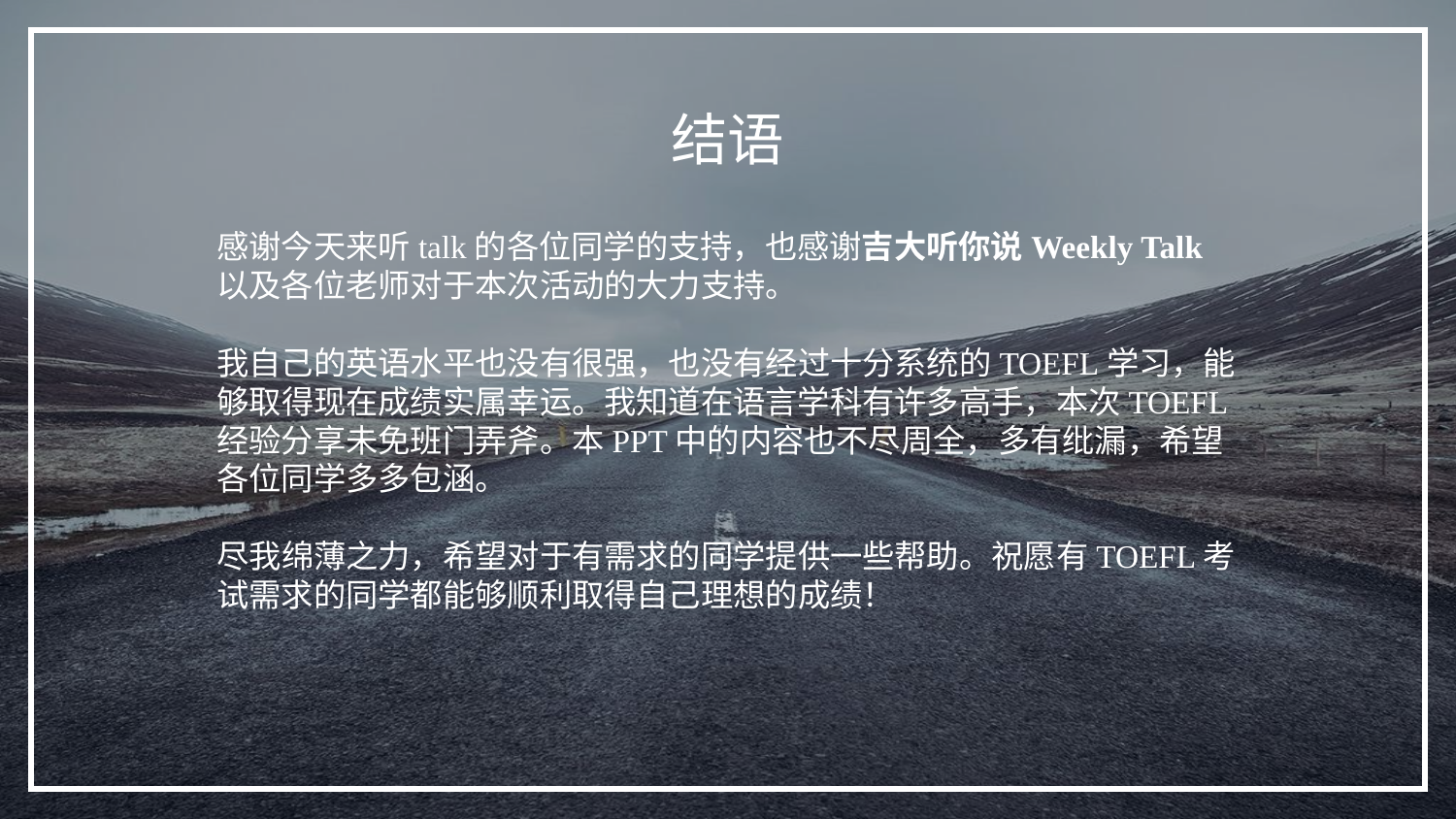

# 结语
感谢今天来听talk的各位同学的支持，也感谢吉大听你说Weekly Talk以及各位老师对于本次活动的大力支持。

我自己的英语水平也没有很强，也没有经过十分系统的TOEFL学习，能够取得现在成绩实属幸运。我知道在语言学科有许多高手，本次TOEFL经验分享未免班门弄斧。本PPT中的内容也不尽周全，多有纰漏，希望各位同学多多包涵。

尽我绵薄之力，希望对于有需求的同学提供一些帮助。祝愿有TOEFL考试需求的同学都能够顺利取得自己理想的成绩！